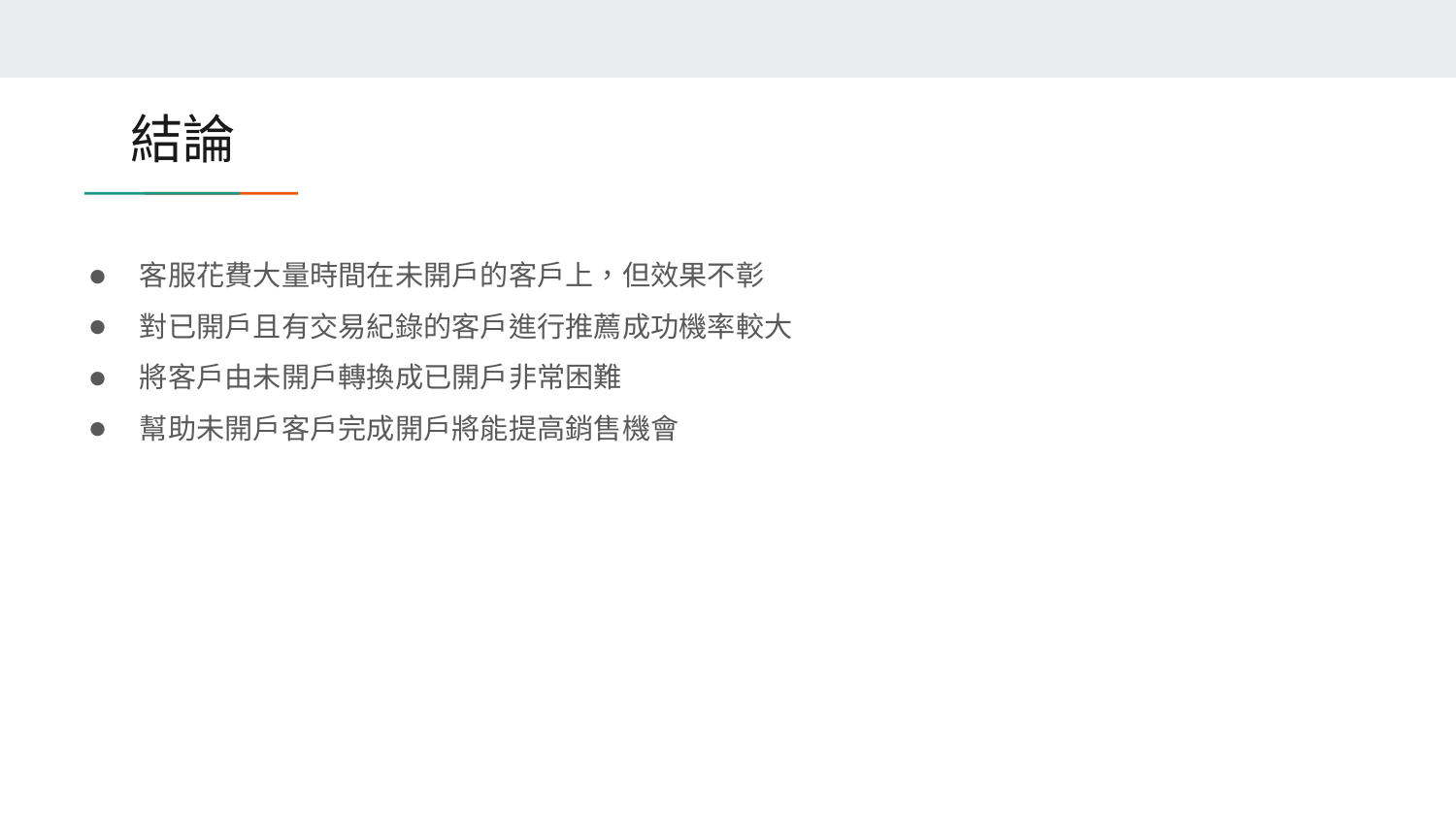

# 結論
客服花費大量時間在未開戶的客戶上，但效果不彰
對已開戶且有交易紀錄的客戶進行推薦成功機率較大
將客戶由未開戶轉換成已開戶非常困難
幫助未開戶客戶完成開戶將能提高銷售機會